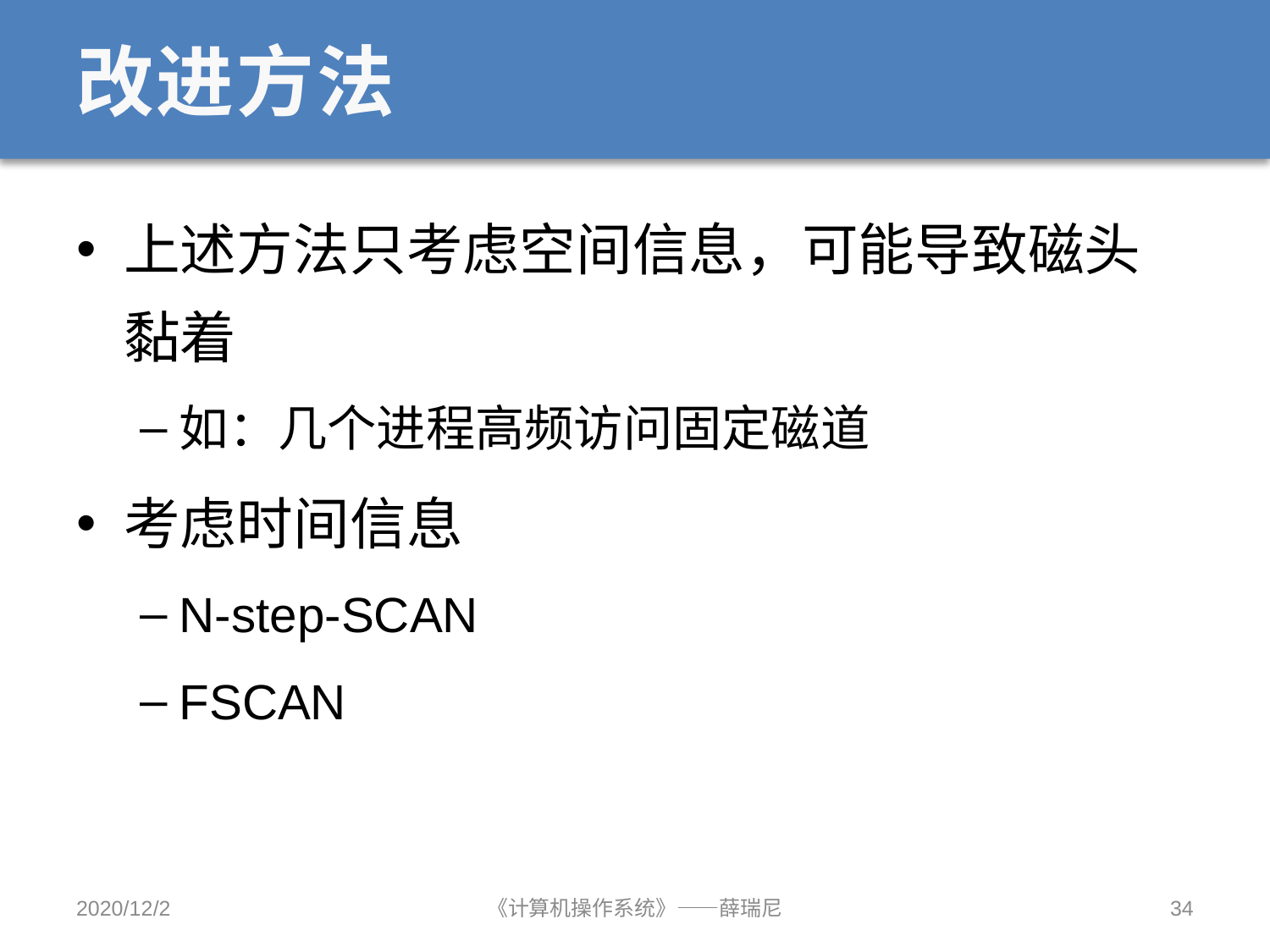

# 改进方法
上述方法只考虑空间信息，可能导致磁头黏着
如：几个进程高频访问固定磁道
考虑时间信息
N-step-SCAN
FSCAN
2020/12/2
《计算机操作系统》——薛瑞尼
34